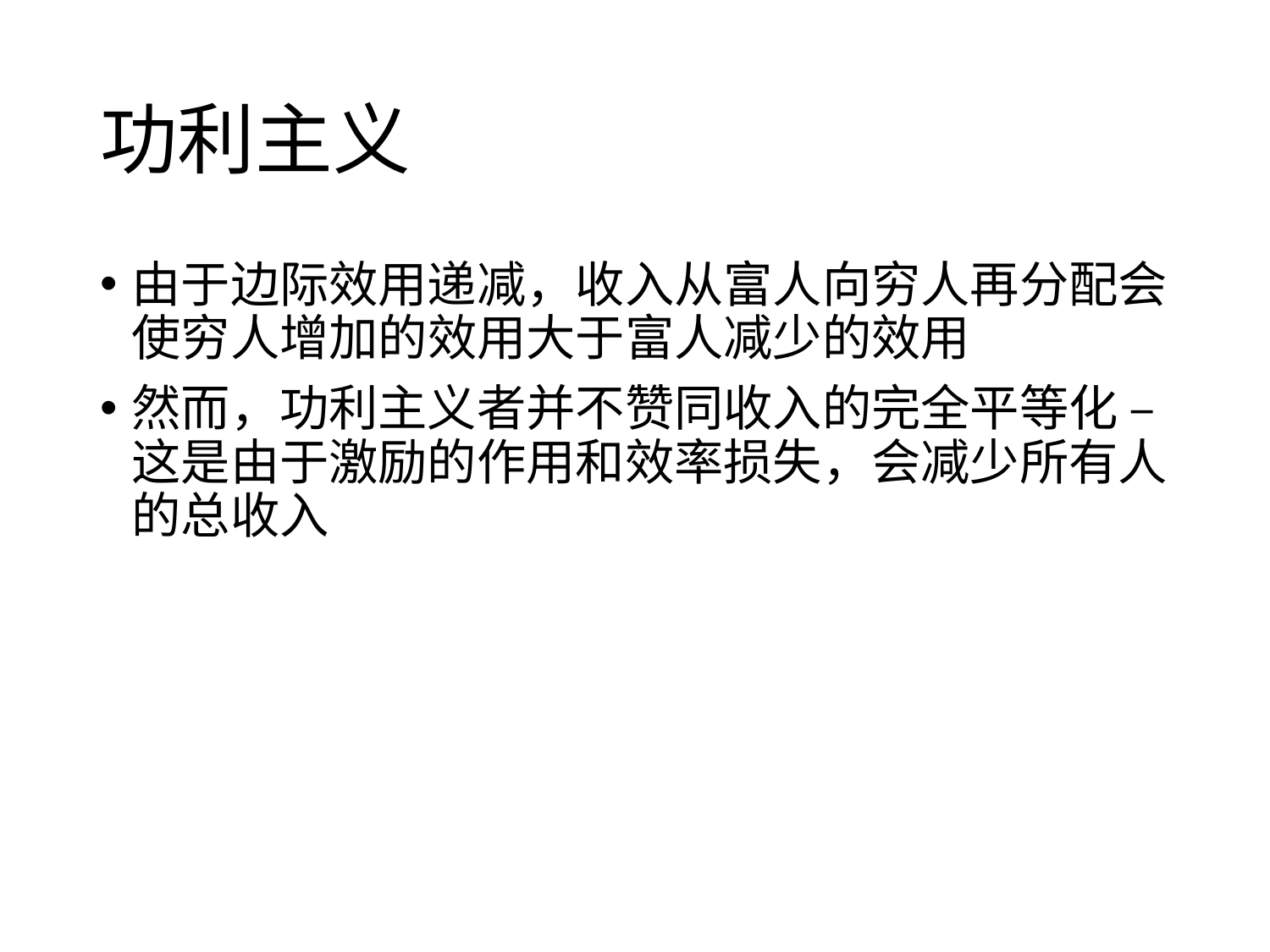

# 功利主义
由于边际效用递减，收入从富人向穷人再分配会使穷人增加的效用大于富人减少的效用
然而，功利主义者并不赞同收入的完全平等化 –这是由于激励的作用和效率损失，会减少所有人的总收入